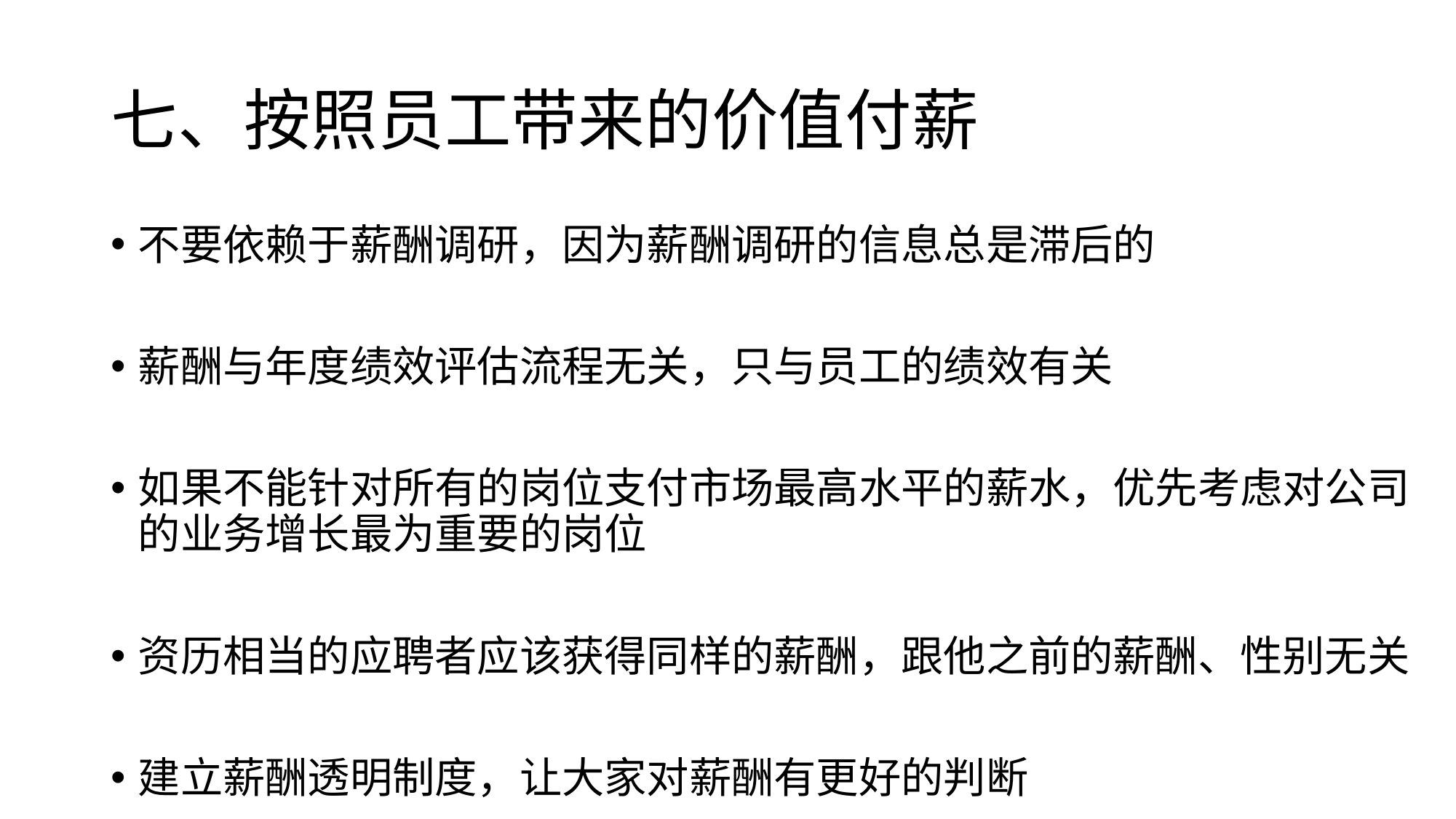

# 七、按照员工带来的价值付薪
不要依赖于薪酬调研，因为薪酬调研的信息总是滞后的

薪酬与年度绩效评估流程无关，只与员工的绩效有关

如果不能针对所有的岗位支付市场最高水平的薪水，优先考虑对公司的业务增长最为重要的岗位

资历相当的应聘者应该获得同样的薪酬，跟他之前的薪酬、性别无关

建立薪酬透明制度，让大家对薪酬有更好的判断